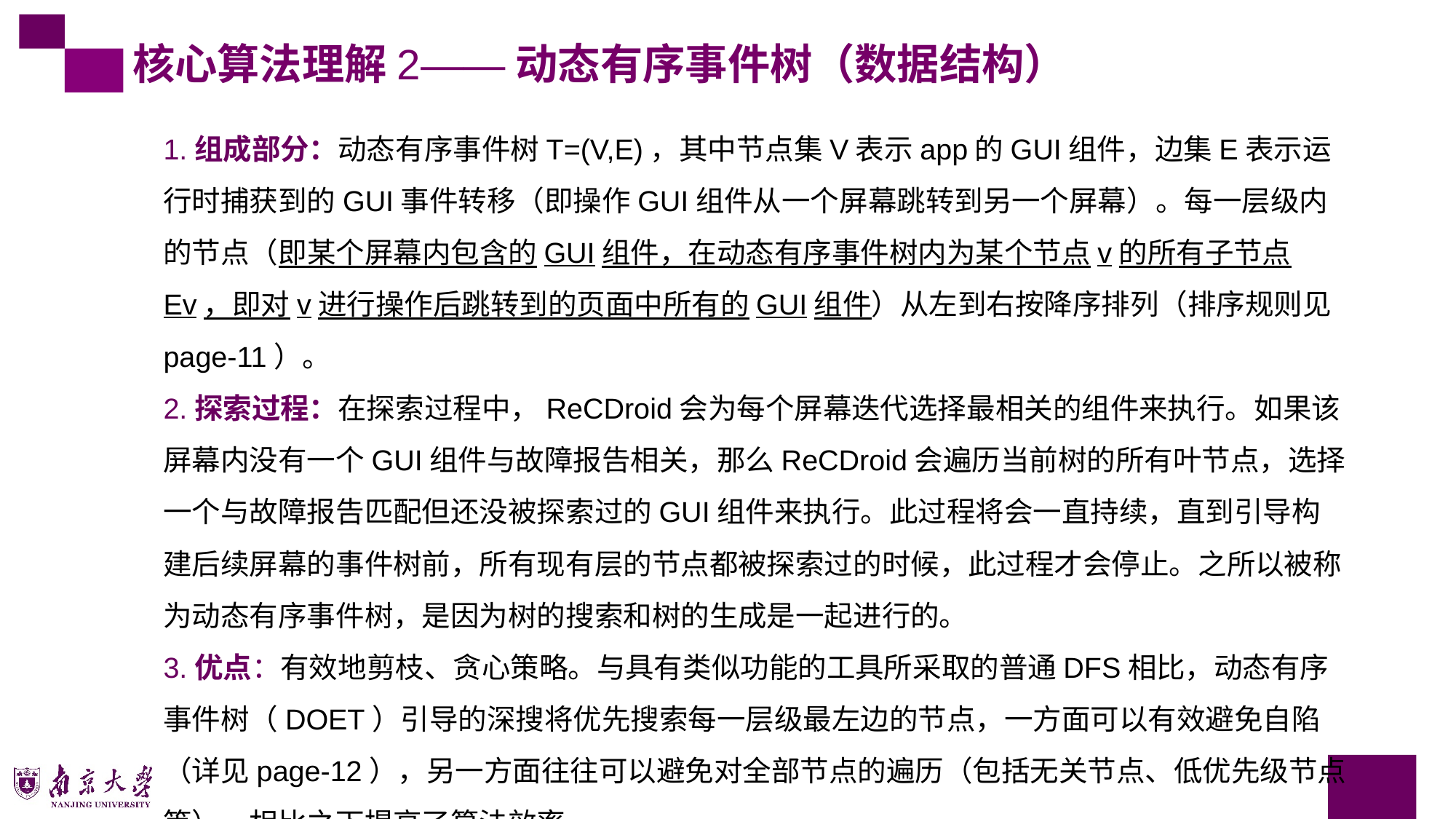

核心算法理解2——动态有序事件树（数据结构）
1.组成部分：动态有序事件树T=(V,E)，其中节点集V表示app的GUI组件，边集E表示运行时捕获到的GUI事件转移（即操作GUI组件从一个屏幕跳转到另一个屏幕）。每一层级内的节点（即某个屏幕内包含的GUI组件，在动态有序事件树内为某个节点v的所有子节点Ev，即对v进行操作后跳转到的页面中所有的GUI组件）从左到右按降序排列（排序规则见page-11）。
2.探索过程：在探索过程中，ReCDroid会为每个屏幕迭代选择最相关的组件来执行。如果该屏幕内没有一个GUI组件与故障报告相关，那么ReCDroid会遍历当前树的所有叶节点，选择一个与故障报告匹配但还没被探索过的GUI组件来执行。此过程将会一直持续，直到引导构建后续屏幕的事件树前，所有现有层的节点都被探索过的时候，此过程才会停止。之所以被称为动态有序事件树，是因为树的搜索和树的生成是一起进行的。
3.优点：有效地剪枝、贪心策略。与具有类似功能的工具所采取的普通DFS相比，动态有序事件树（DOET）引导的深搜将优先搜索每一层级最左边的节点，一方面可以有效避免自陷（详见page-12），另一方面往往可以避免对全部节点的遍历（包括无关节点、低优先级节点等），相比之下提高了算法效率。

11